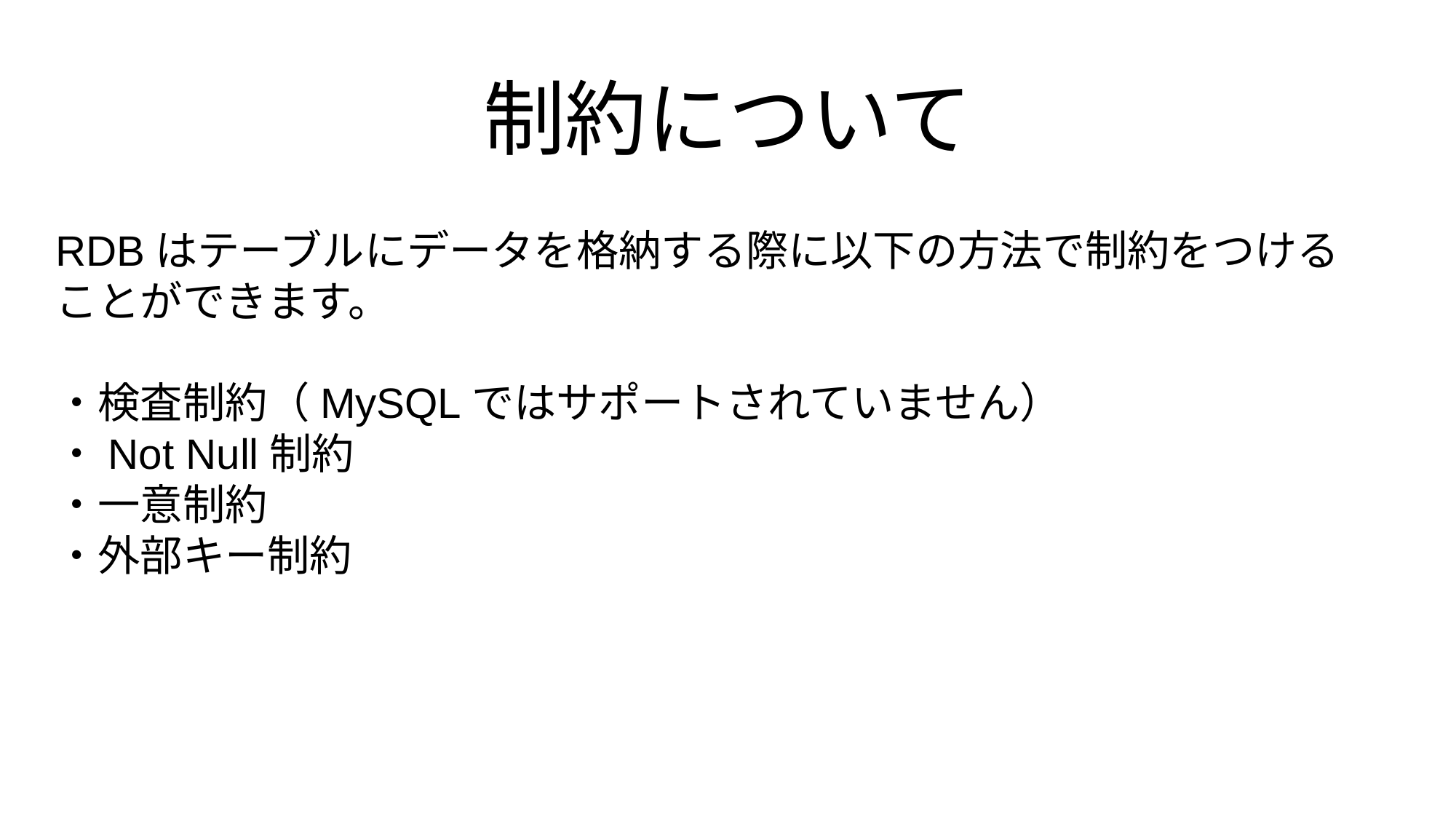

# 制約について
RDBはテーブルにデータを格納する際に以下の方法で制約をつけることができます。

・検査制約（MySQLではサポートされていません）
・Not Null制約
・一意制約
・外部キー制約